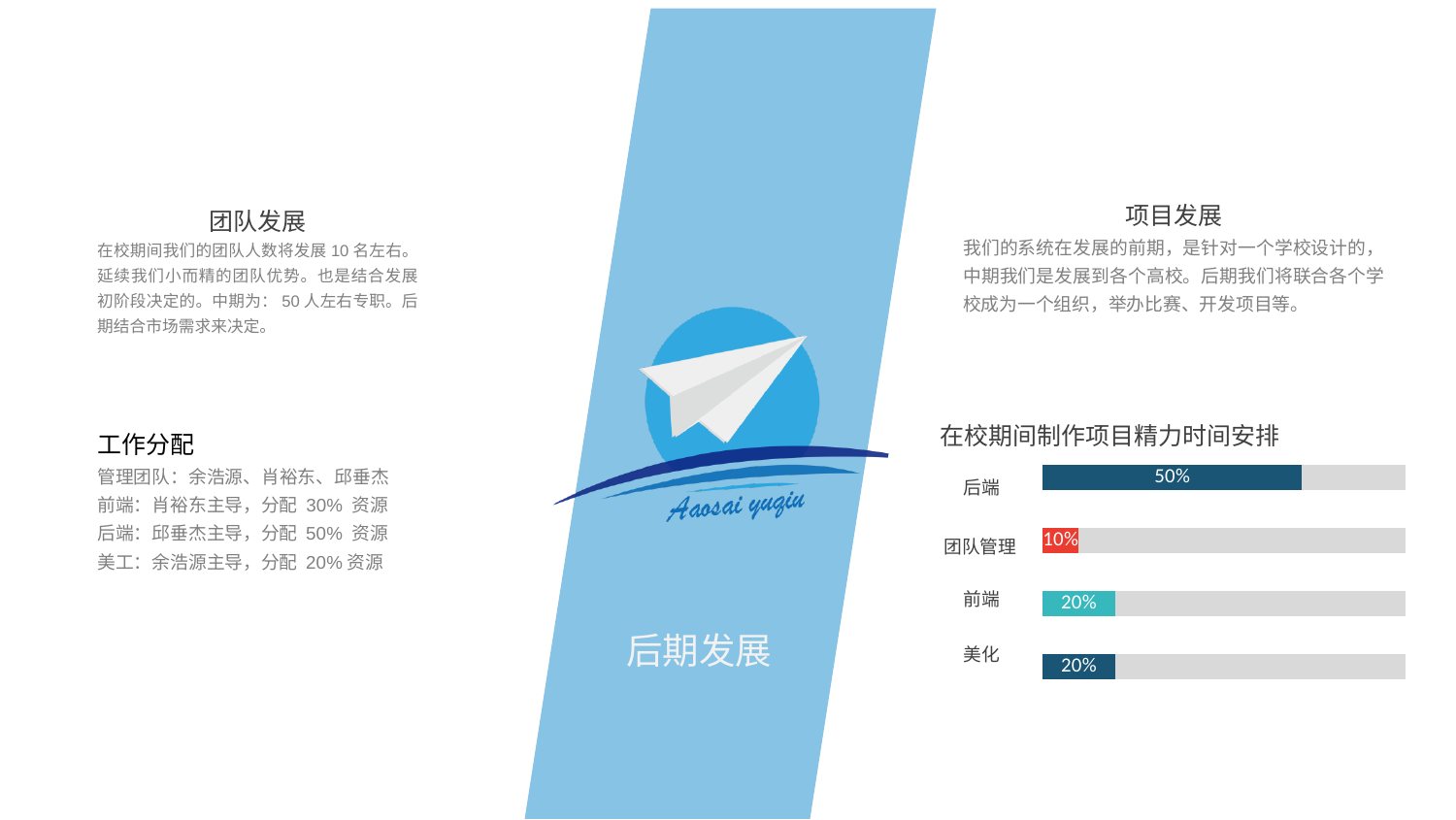

项目发展
我们的系统在发展的前期，是针对一个学校设计的，中期我们是发展到各个高校。后期我们将联合各个学校成为一个组织，举办比赛、开发项目等。
团队发展
在校期间我们的团队人数将发展10名左右。延续我们小而精的团队优势。也是结合发展初阶段决定的。中期为：50人左右专职。后期结合市场需求来决定。

工作分配
管理团队：余浩源、肖裕东、邱垂杰
前端：肖裕东主导，分配 30% 资源
后端：邱垂杰主导，分配 50% 资源
美工：余浩源主导，分配 20%资源
在校期间制作项目精力时间安排

### Chart

| Category | 系列 1 | 系列 2 |
|---|---|---|
| 美化 | 0.2 | 0.8 |
| 前端 | 0.2 | 0.8 |
| 团队管理 | 0.1 | 0.9 |
| 后端 | 0.5 | 0.2 |
后端
团队管理
前端
后期发展
美化